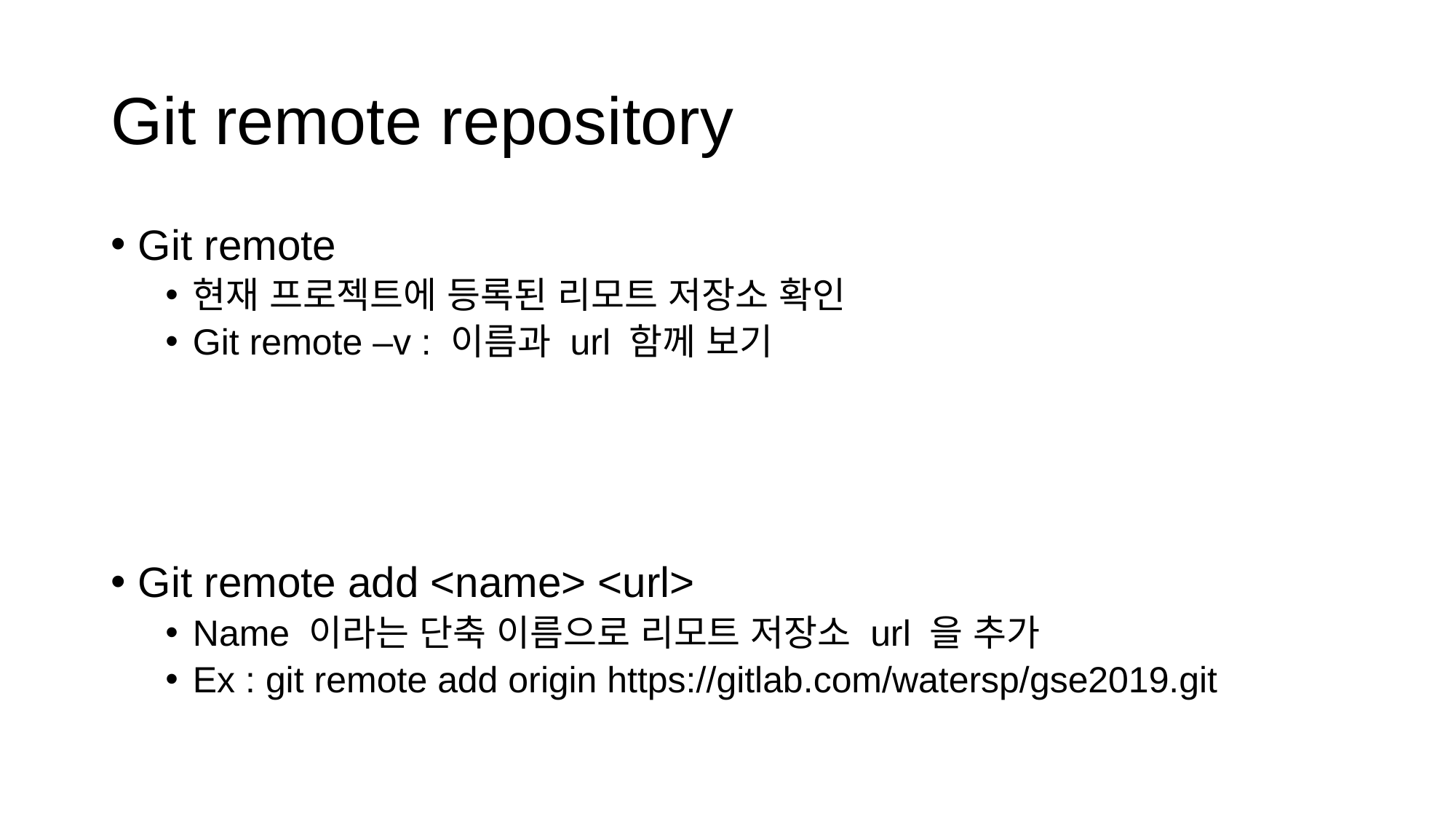

# Git remote repository
Git remote
현재 프로젝트에 등록된 리모트 저장소 확인
Git remote –v : 이름과 url 함께 보기

Git remote add <name> <url>
Name 이라는 단축 이름으로 리모트 저장소 url 을 추가
Ex : git remote add origin https://gitlab.com/watersp/gse2019.git